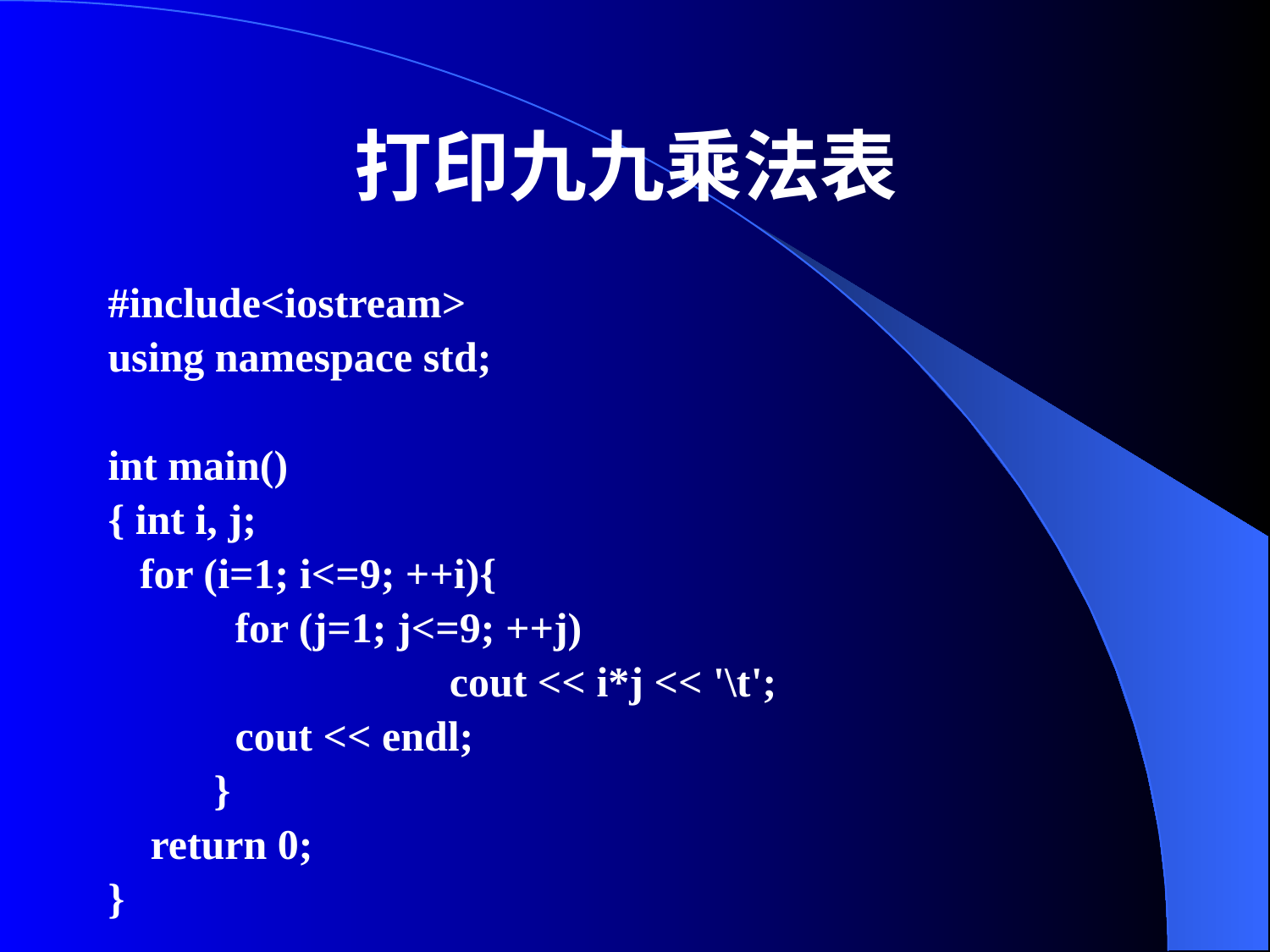

# 打印九九乘法表
#include<iostream>
using namespace std;

int main()
{ int i, j;
   for (i=1; i<=9; ++i){
            for (j=1; j<=9; ++j)
			  cout << i*j << '\t';
            cout << endl;
          }
    return 0;
}